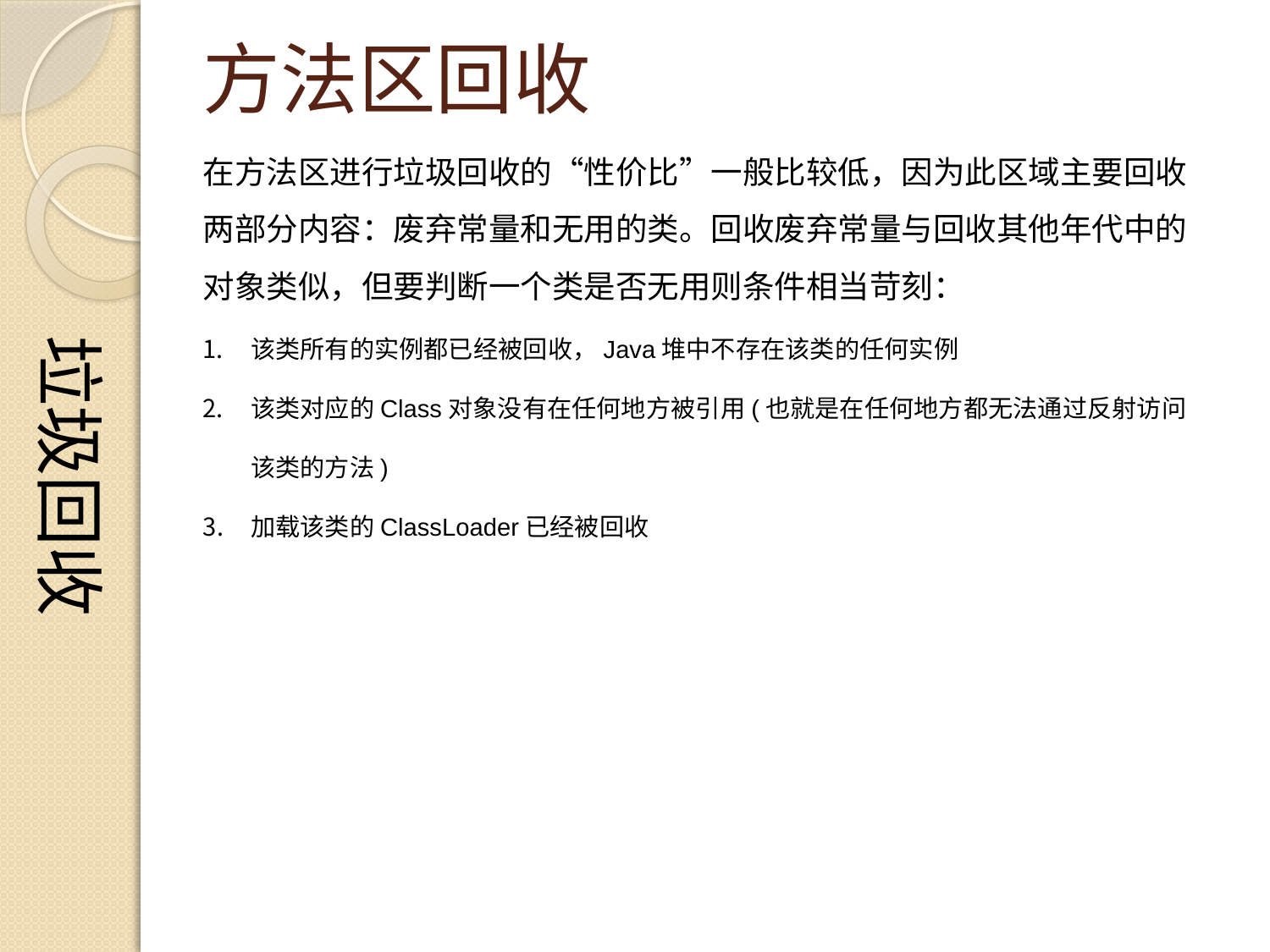

垃圾回收
# 方法区回收
在方法区进行垃圾回收的“性价比”一般比较低，因为此区域主要回收两部分内容：废弃常量和无用的类。回收废弃常量与回收其他年代中的对象类似，但要判断一个类是否无用则条件相当苛刻：
该类所有的实例都已经被回收，Java堆中不存在该类的任何实例
该类对应的Class对象没有在任何地方被引用(也就是在任何地方都无法通过反射访问该类的方法)
加载该类的ClassLoader已经被回收